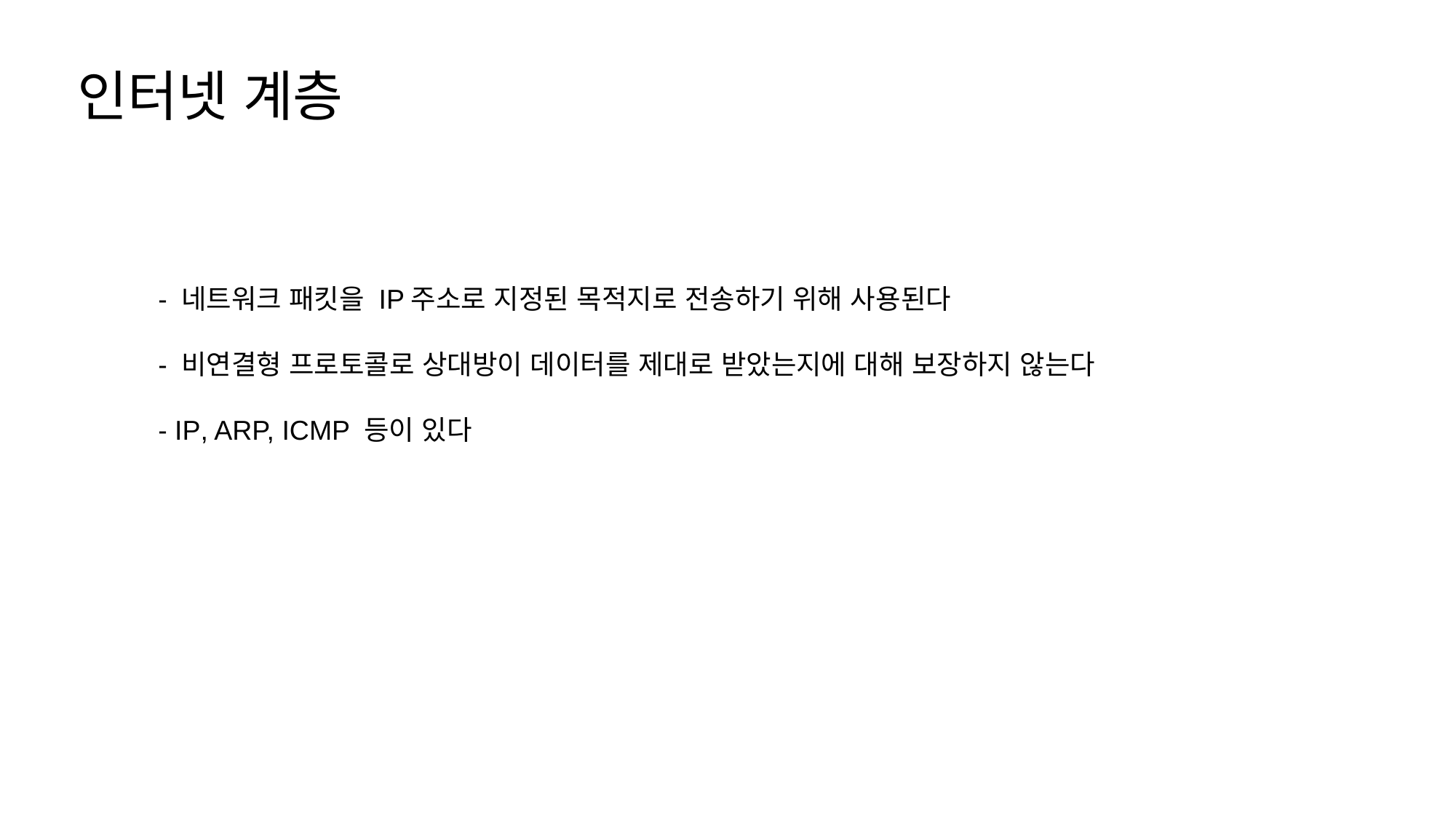

인터넷 계층
- 네트워크 패킷을 IP주소로 지정된 목적지로 전송하기 위해 사용된다
- 비연결형 프로토콜로 상대방이 데이터를 제대로 받았는지에 대해 보장하지 않는다
- IP, ARP, ICMP 등이 있다